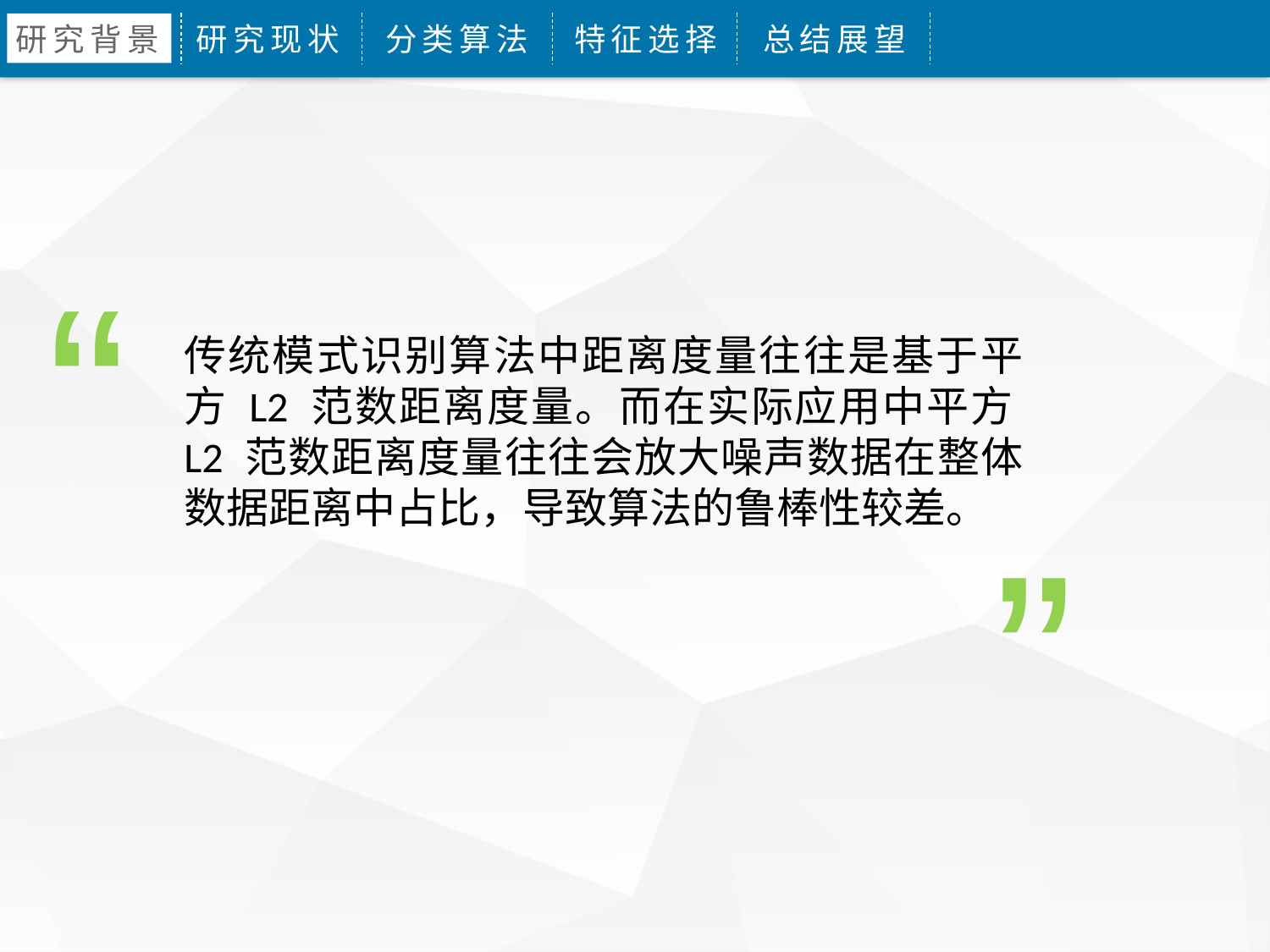

研究背景
研究现状
分类算法
特征选择
总结展望

“
传统模式识别算法中距离度量往往是基于平方 L2 范数距离度量。而在实际应用中平方L2 范数距离度量往往会放大噪声数据在整体数据距离中占比，导致算法的鲁棒性较差。
”